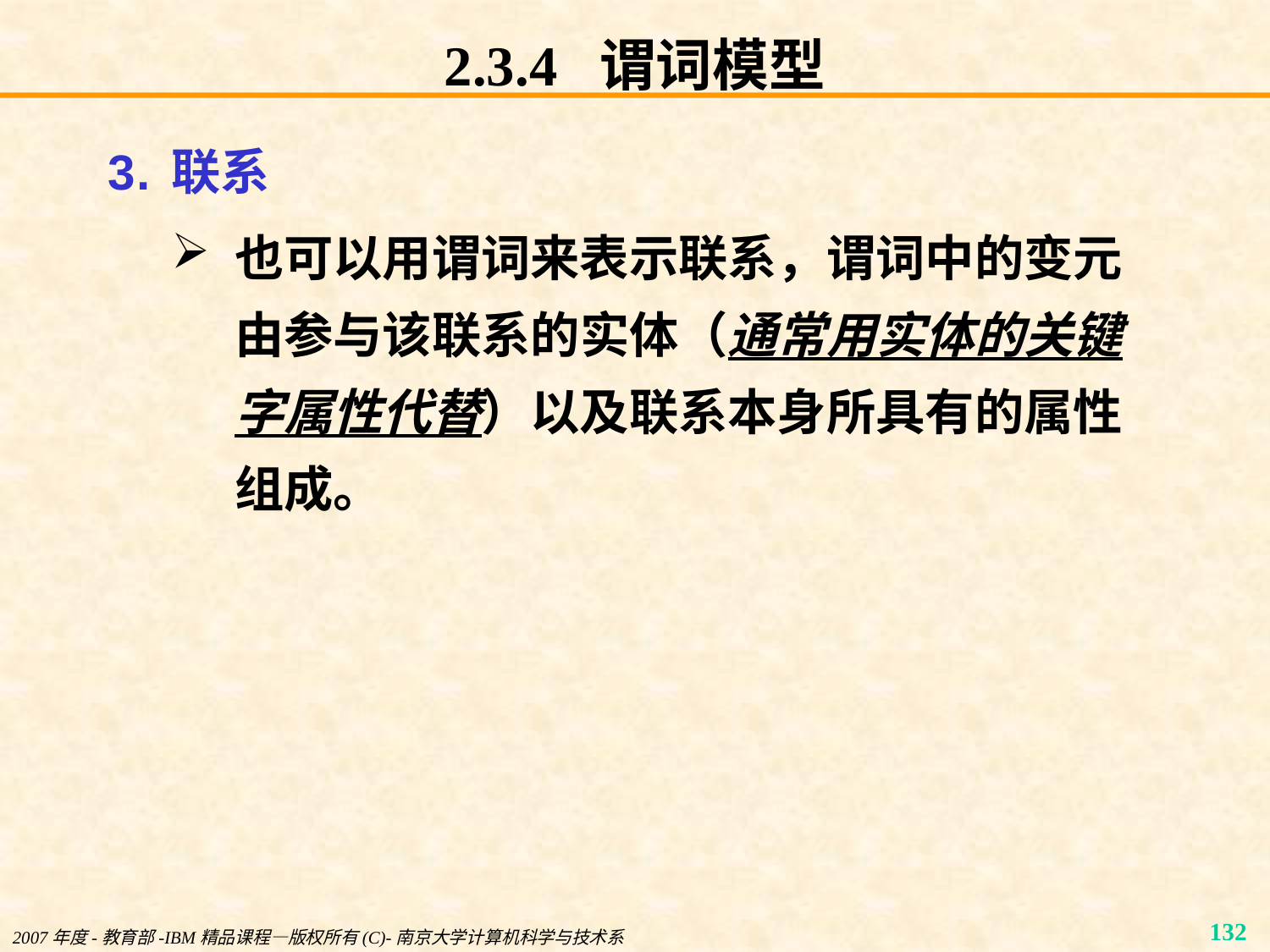

# 2.3.4  谓词模型
联系
也可以用谓词来表示联系，谓词中的变元由参与该联系的实体（通常用实体的关键字属性代替）以及联系本身所具有的属性组成。
132
2007年度-教育部-IBM精品课程—版权所有(C)-南京大学计算机科学与技术系